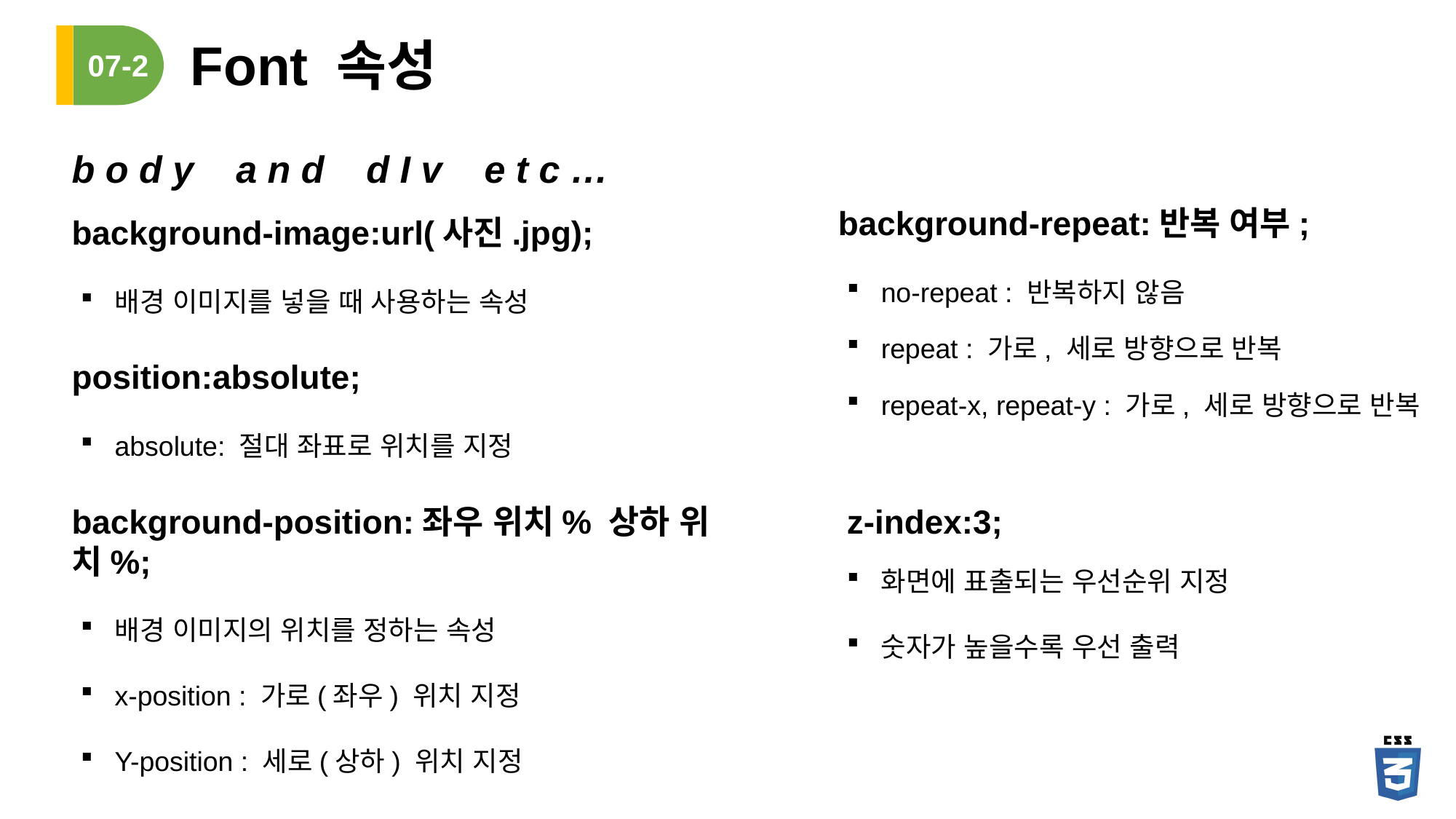

# Font 속성
07-2
b o d y    a n d    d I v    e t c …
background-repeat:반복 여부;

no-repeat : 반복하지 않음

repeat : 가로, 세로 방향으로 반복

repeat-x, repeat-y : 가로, 세로 방향으로 반복
background-image:url(사진.jpg);

배경 이미지를 넣을 때 사용하는 속성
position:absolute;

absolute: 절대 좌표로 위치를 지정
background-position:좌우 위치% 상하 위치%;

배경 이미지의 위치를 정하는 속성

x-position : 가로(좌우) 위치 지정

Y-position : 세로(상하) 위치 지정

z-index:3;

화면에 표출되는 우선순위 지정

숫자가 높을수록 우선 출력